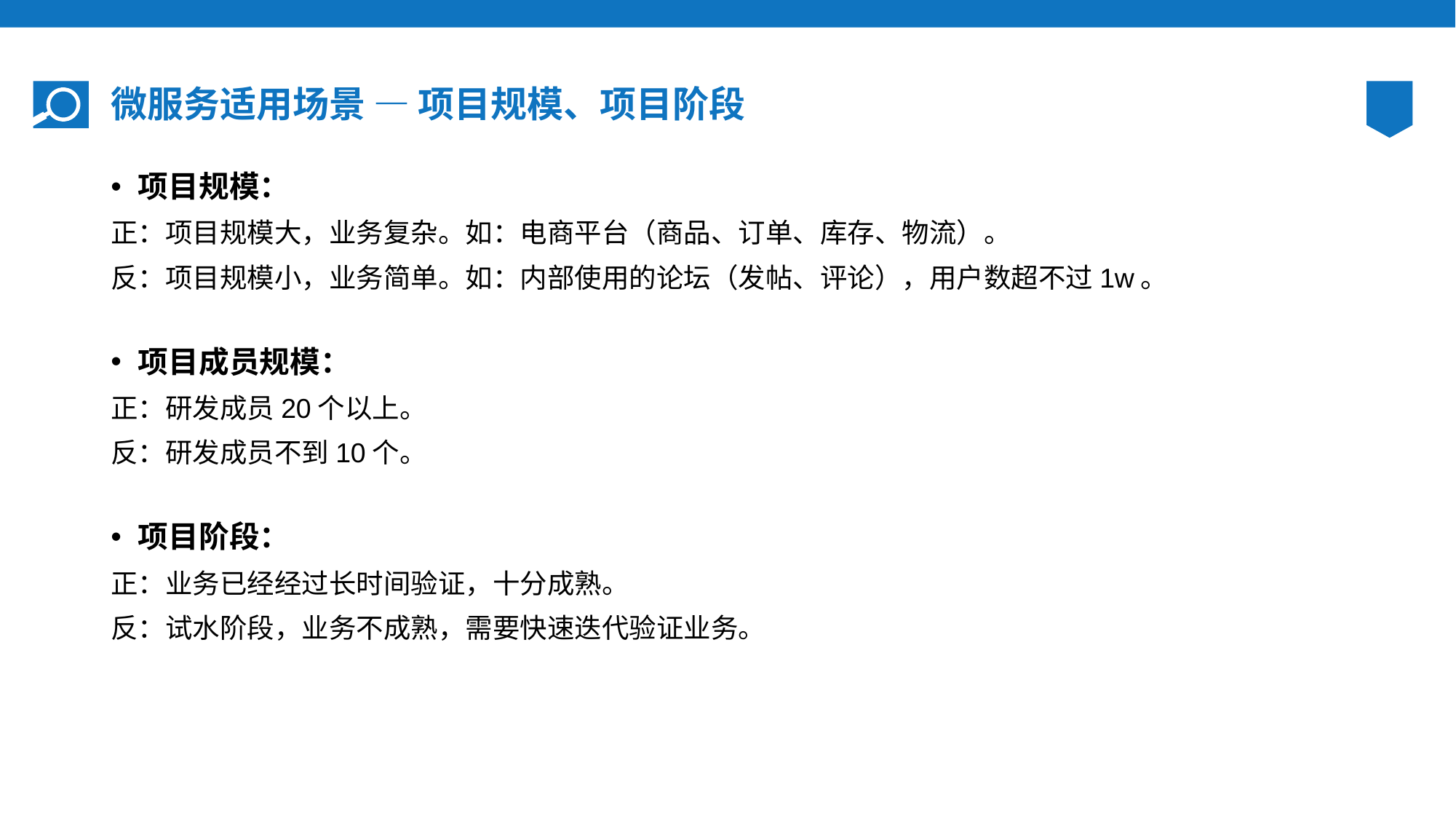

# 微服务适用场景 — 项目规模、项目阶段
项目规模：
正：项目规模大，业务复杂。如：电商平台（商品、订单、库存、物流）。
反：项目规模小，业务简单。如：内部使用的论坛（发帖、评论），用户数超不过1w。

项目成员规模：
正：研发成员20个以上。
反：研发成员不到10个。

项目阶段：
正：业务已经经过长时间验证，十分成熟。
反：试水阶段，业务不成熟，需要快速迭代验证业务。